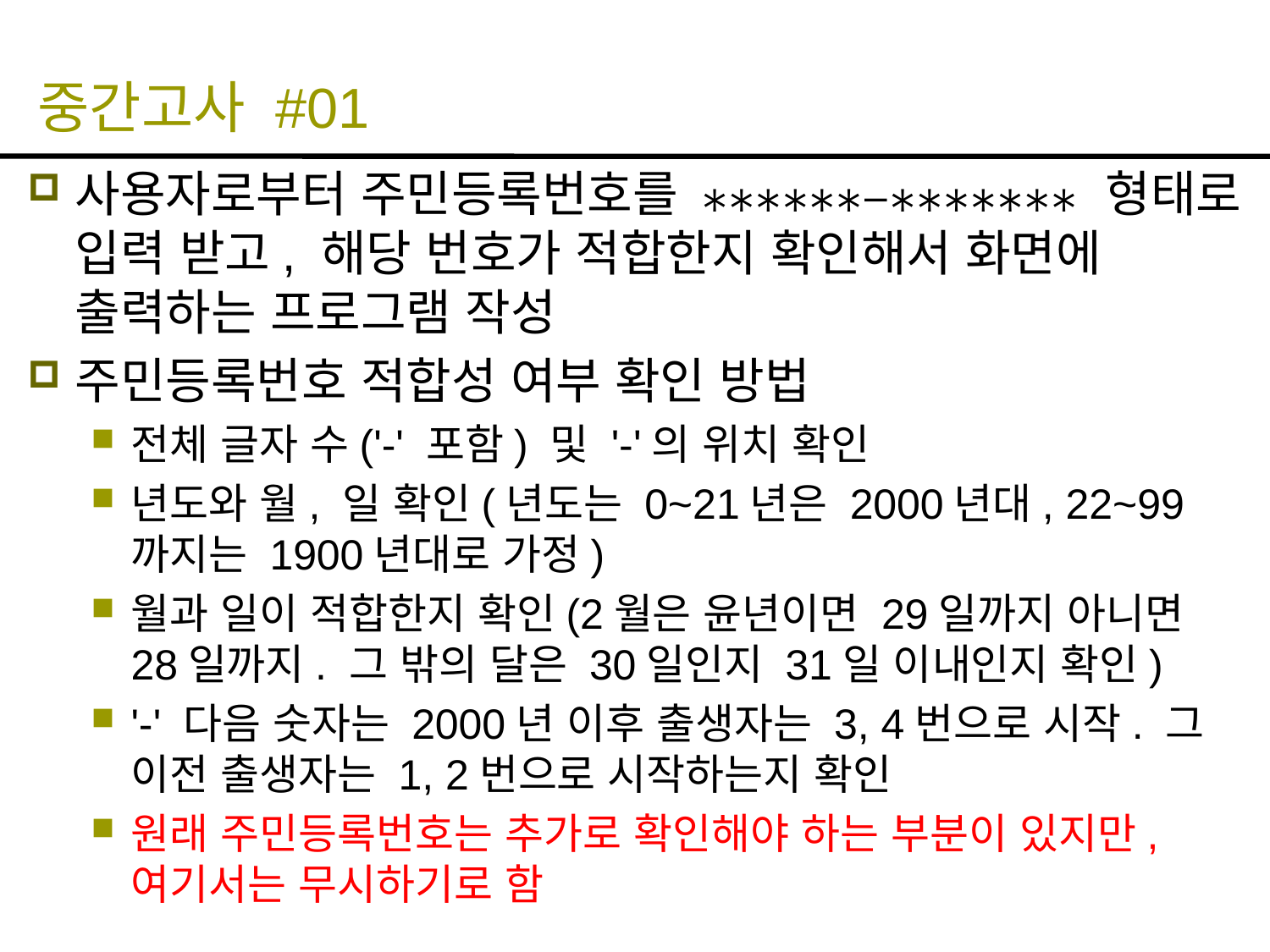

# 중간고사 #01
사용자로부터 주민등록번호를 ******-******* 형태로 입력 받고, 해당 번호가 적합한지 확인해서 화면에 출력하는 프로그램 작성
주민등록번호 적합성 여부 확인 방법
전체 글자 수('-' 포함) 및 '-'의 위치 확인
년도와 월, 일 확인(년도는 0~21년은 2000년대, 22~99까지는 1900년대로 가정)
월과 일이 적합한지 확인(2월은 윤년이면 29일까지 아니면 28일까지. 그 밖의 달은 30일인지 31일 이내인지 확인)
'-' 다음 숫자는 2000년 이후 출생자는 3, 4번으로 시작. 그 이전 출생자는 1, 2번으로 시작하는지 확인
원래 주민등록번호는 추가로 확인해야 하는 부분이 있지만, 여기서는 무시하기로 함